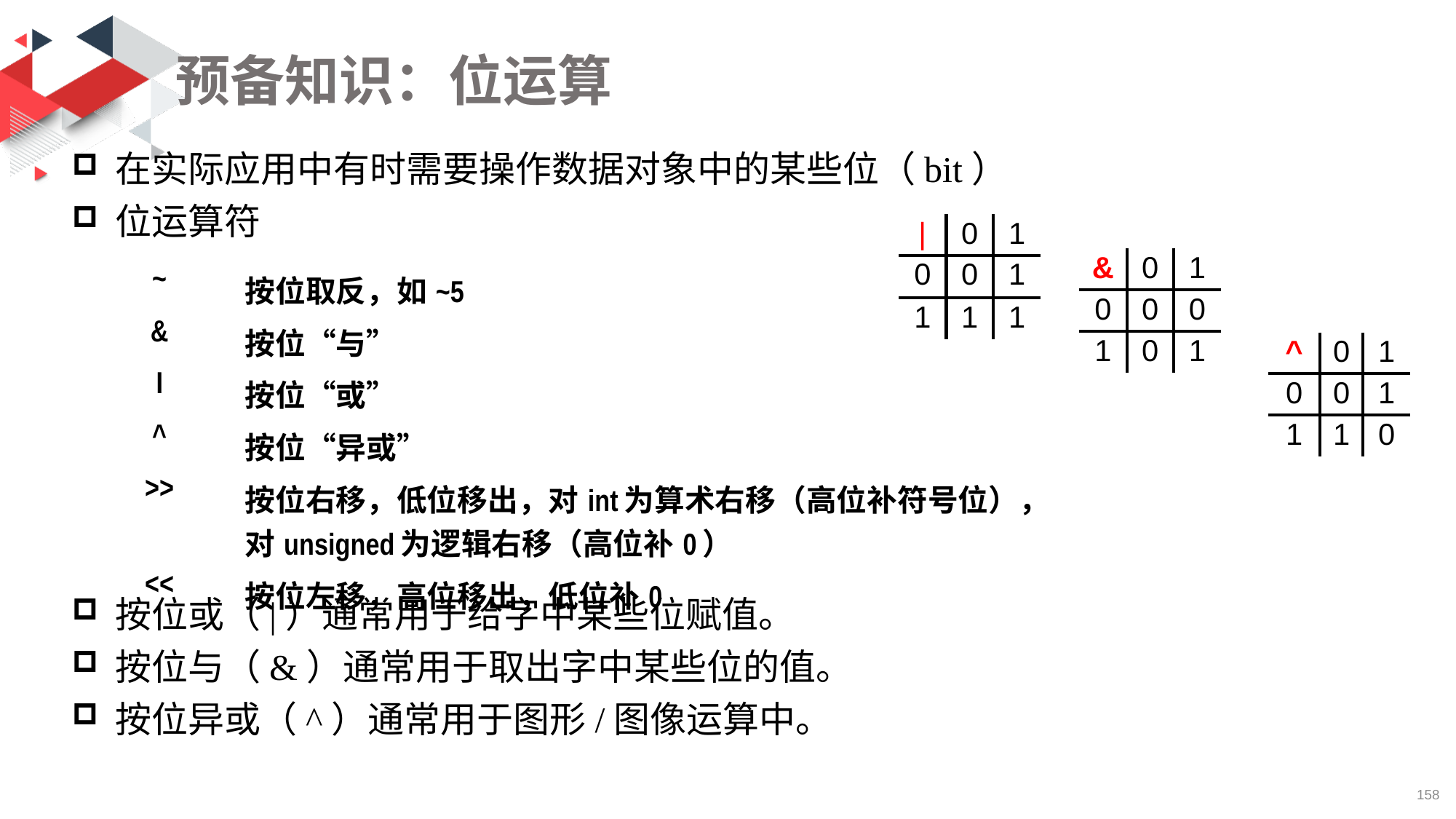

# 预备知识：位运算
在实际应用中有时需要操作数据对象中的某些位（bit）
位运算符
| | | 0 | 1 |
| --- | --- | --- |
| 0 | 0 | 1 |
| 1 | 1 | 1 |
| & | 0 | 1 |
| --- | --- | --- |
| 0 | 0 | 0 |
| 1 | 0 | 1 |
| ~ | 按位取反，如~5 |
| --- | --- |
| & | 按位“与” |
| I | 按位“或” |
| ^ | 按位“异或” |
| >> | 按位右移，低位移出，对int为算术右移（高位补符号位），对unsigned为逻辑右移（高位补0） |
| << | 按位左移，高位移出，低位补0 |
| ^ | 0 | 1 |
| --- | --- | --- |
| 0 | 0 | 1 |
| 1 | 1 | 0 |
按位或（|）通常用于给字中某些位赋值。
按位与（&）通常用于取出字中某些位的值。
按位异或（^）通常用于图形/图像运算中。
158